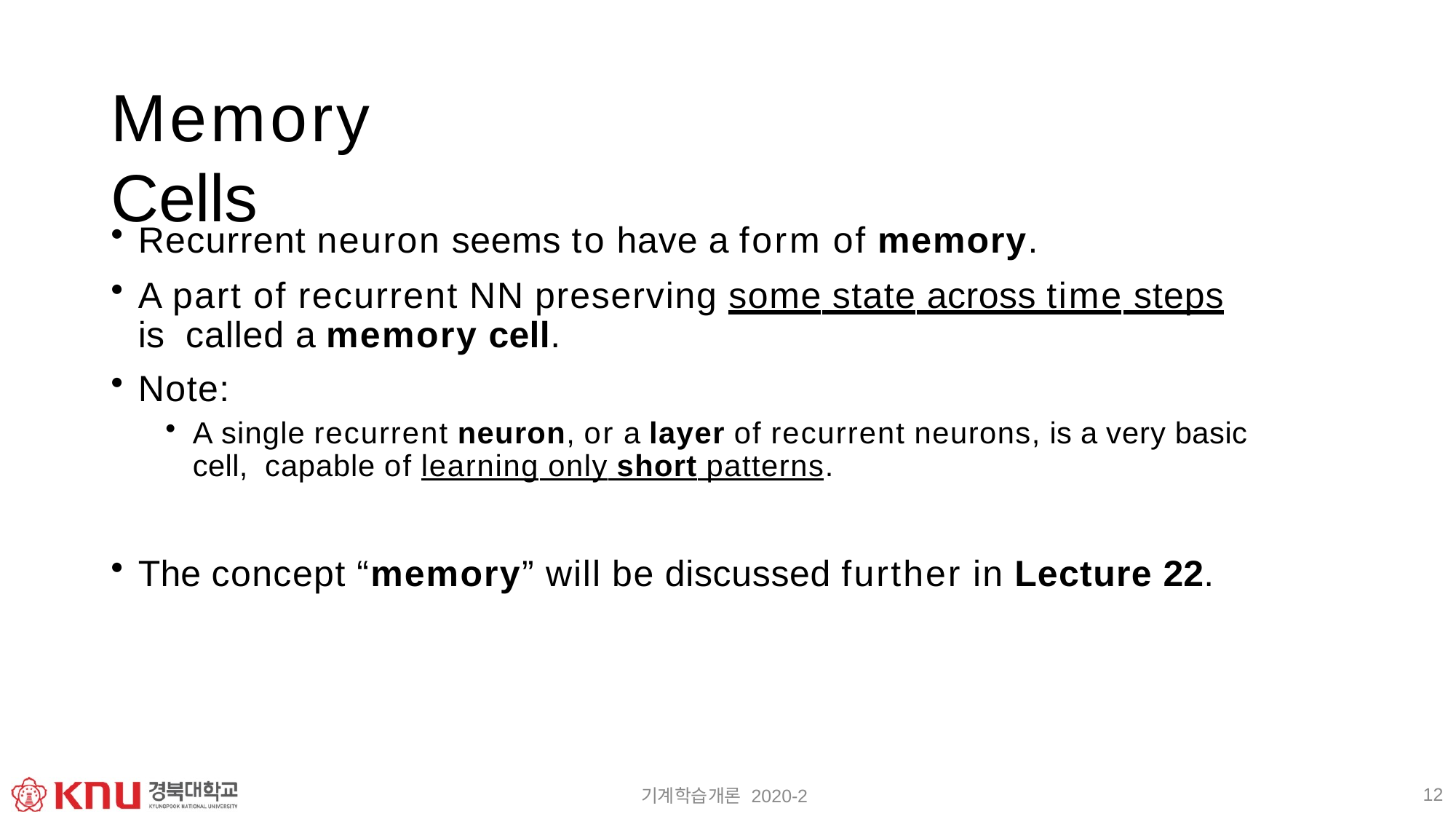

# Memory Cells
Recurrent neuron seems to have a form of memory.
A part of recurrent NN preserving some state across time steps is  called a memory cell.
Note:
A single recurrent neuron, or a layer of recurrent neurons, is a very basic cell,  capable of learning only short patterns.

The concept “memory” will be discussed further in Lecture 22.
12
기계학습개론 2020-2